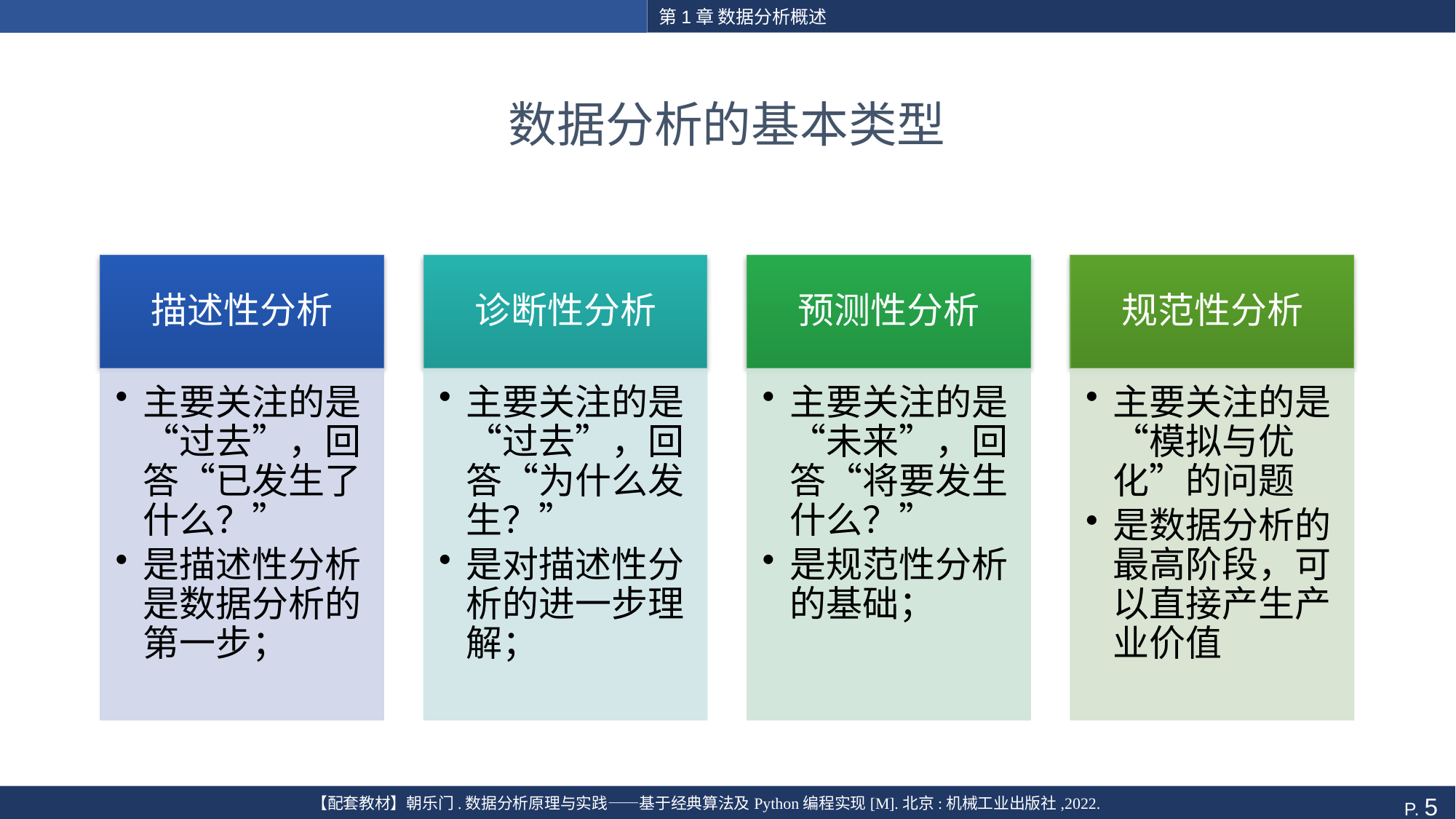

第1章 数据分析概述
# 数据分析的基本类型
描述性分析
主要关注的是“过去”，回答“已发生了什么？”
是描述性分析是数据分析的第一步；
诊断性分析
主要关注的是“过去”，回答“为什么发生？”
是对描述性分析的进一步理解；
预测性分析
主要关注的是“未来”，回答“将要发生什么？”
是规范性分析的基础；
规范性分析
主要关注的是“模拟与优化”的问题
是数据分析的最高阶段，可以直接产生产业价值